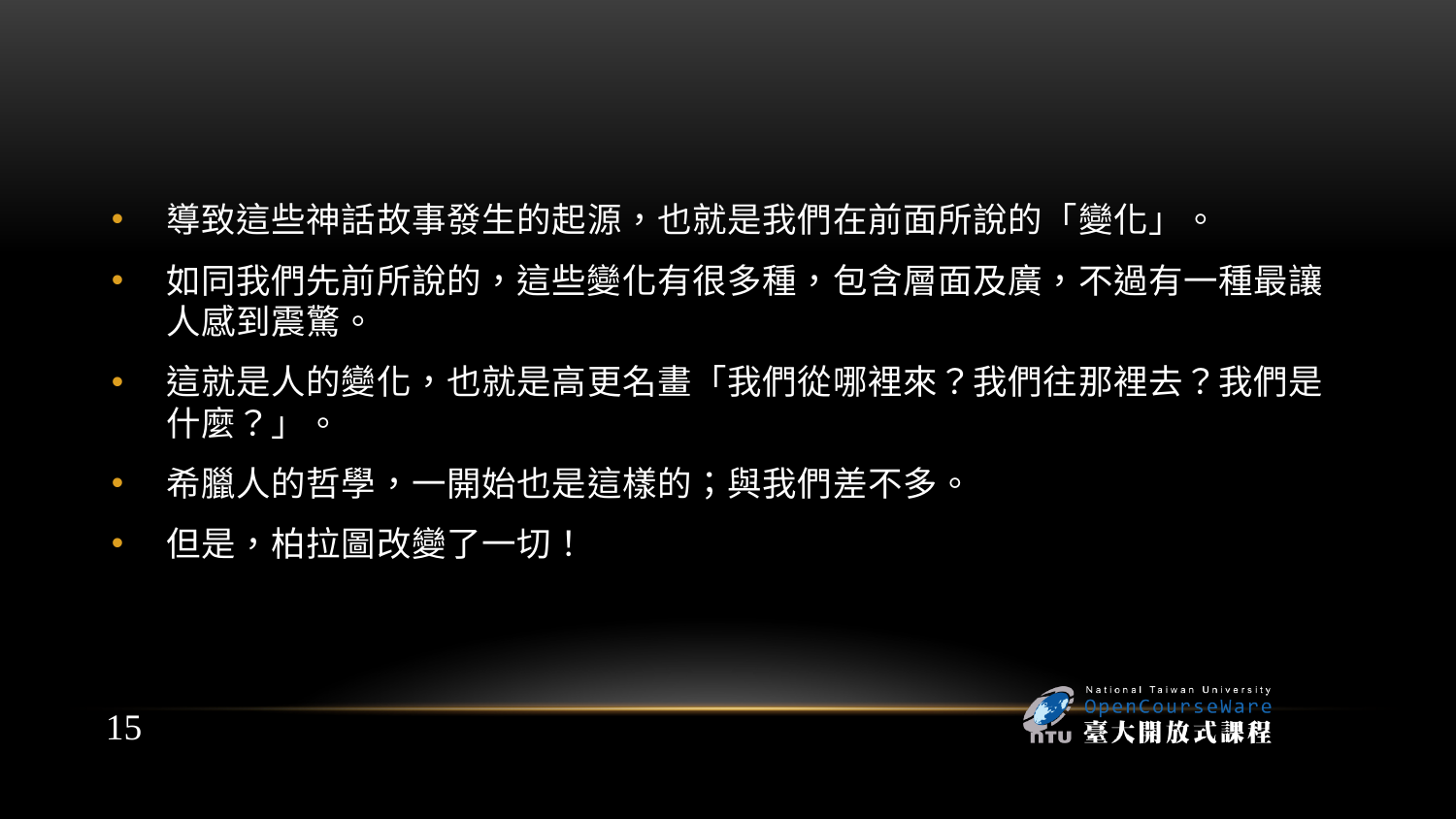

導致這些神話故事發生的起源，也就是我們在前面所說的「變化」。
如同我們先前所說的，這些變化有很多種，包含層面及廣，不過有一種最讓人感到震驚。
這就是人的變化，也就是高更名畫「我們從哪裡來？我們往那裡去？我們是什麼？」。
希臘人的哲學，一開始也是這樣的；與我們差不多。
但是，柏拉圖改變了一切！
15